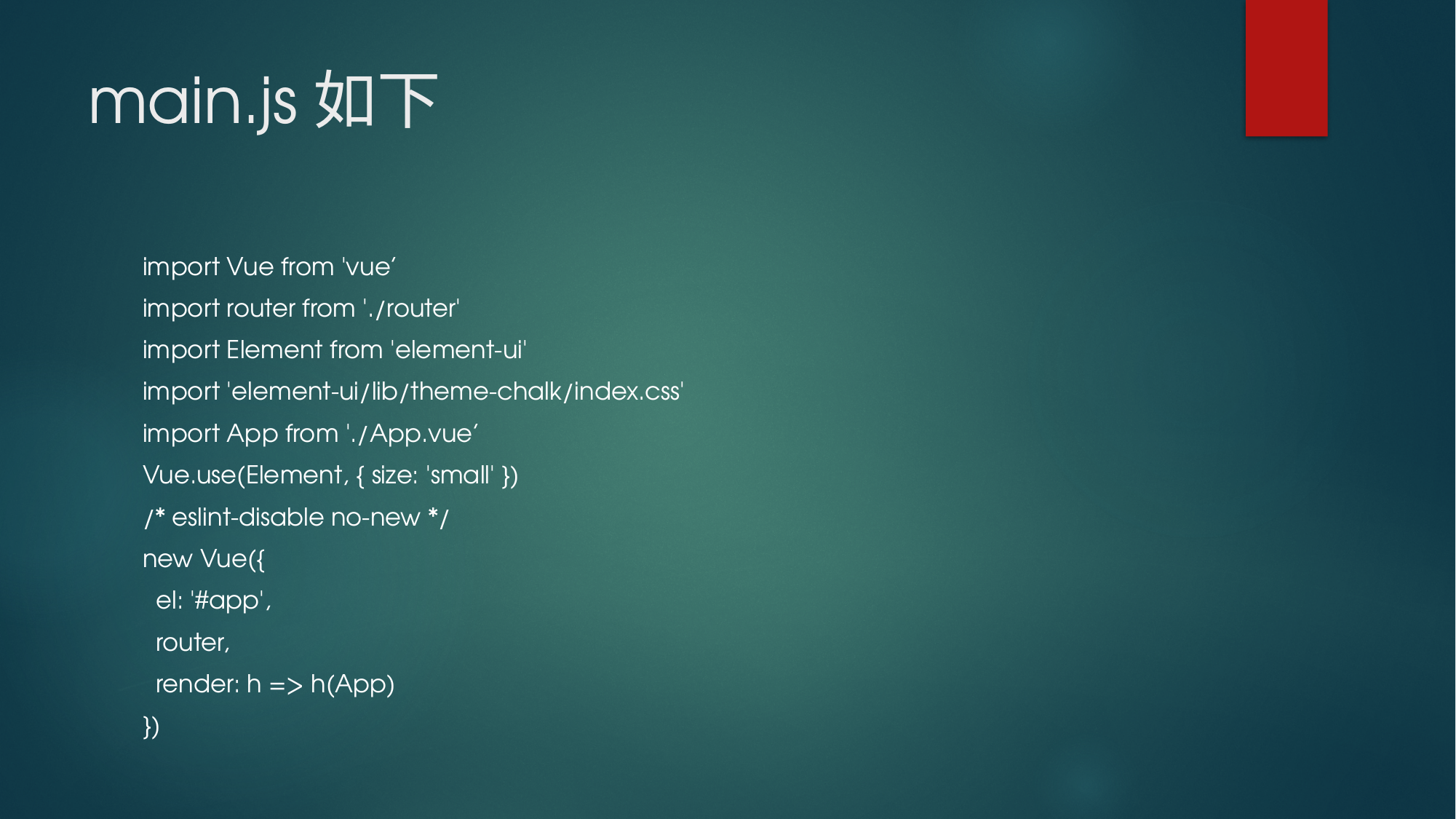

# main.js如下
import Vue from 'vue’
import router from './router'
import Element from 'element-ui'
import 'element-ui/lib/theme-chalk/index.css'
import App from './App.vue’
Vue.use(Element, { size: 'small' })
/* eslint-disable no-new */
new Vue({
  el: '#app',
  router,
  render: h => h(App)
})